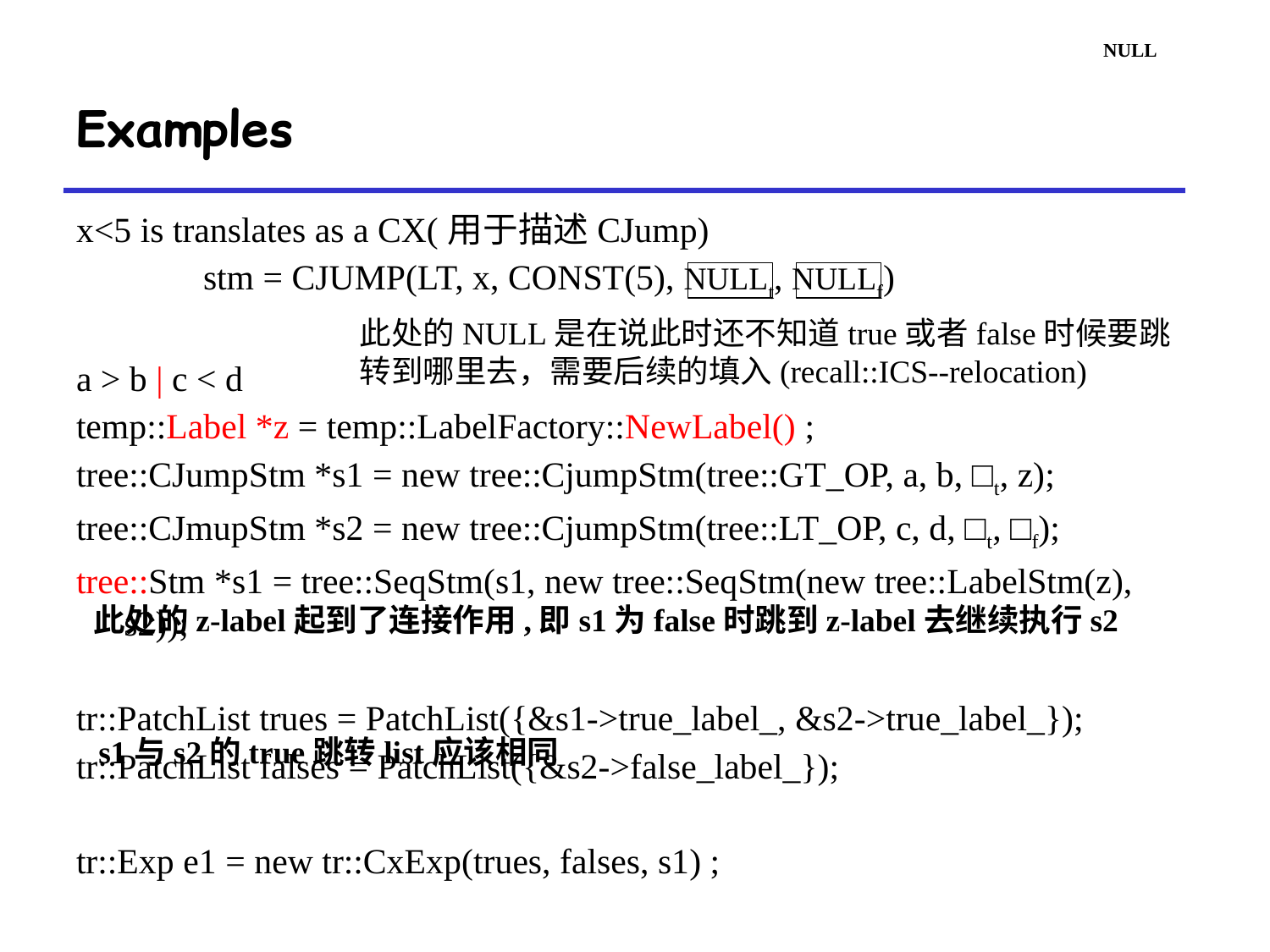

NULL
# Examples
x<5 is translates as a CX(用于描述CJump)
	stm = CJUMP(LT, x, CONST(5), NULLt, NULLf)

a > b | c < d
temp::Label *z = temp::LabelFactory::NewLabel() ;
tree::CJumpStm *s1 = new tree::CjumpStm(tree::GT_OP, a, b, □t, z);
tree::CJmupStm *s2 = new tree::CjumpStm(tree::LT_OP, c, d, □t, □f);
tree::Stm *s1 = tree::SeqStm(s1, new tree::SeqStm(new tree::LabelStm(z), s2));

tr::PatchList trues = PatchList({&s1->true_label_, &s2->true_label_});
tr::PatchList falses = PatchList({&s2->false_label_});

tr::Exp e1 = new tr::CxExp(trues, falses, s1) ;

此处的NULL是在说此时还不知道true或者false时候要跳转到哪里去，需要后续的填入(recall::ICS--relocation)
此处的z-label起到了连接作用,即s1为false时跳到z-label去继续执行s2
s1与s2的true跳转list应该相同

14